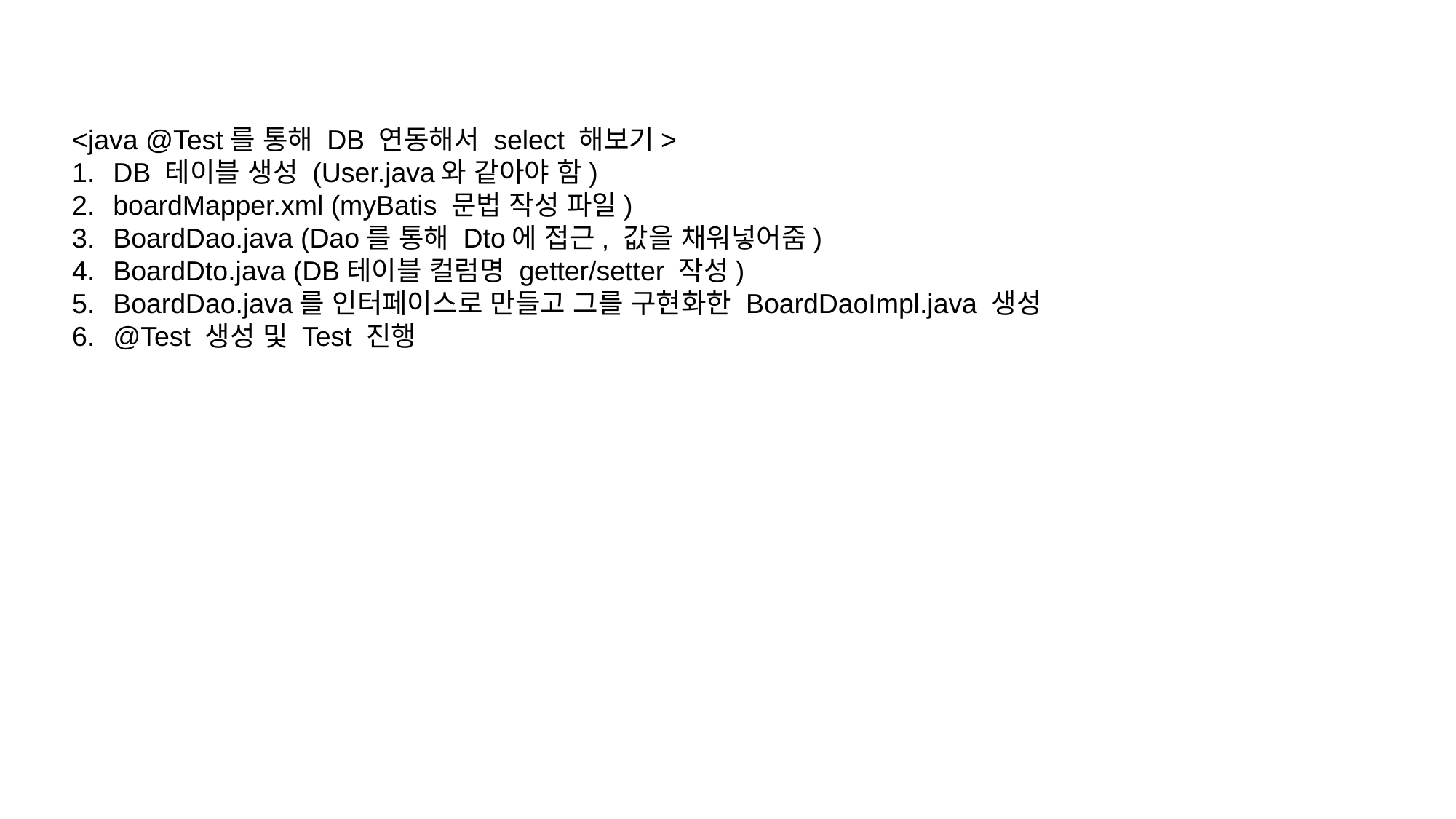

<java @Test를 통해 DB 연동해서 select 해보기>
DB 테이블 생성 (User.java와 같아야 함)
boardMapper.xml (myBatis 문법 작성 파일)
BoardDao.java (Dao를 통해 Dto에 접근, 값을 채워넣어줌)
BoardDto.java (DB테이블 컬럼명 getter/setter 작성)
BoardDao.java를 인터페이스로 만들고 그를 구현화한 BoardDaoImpl.java 생성
@Test 생성 및 Test 진행